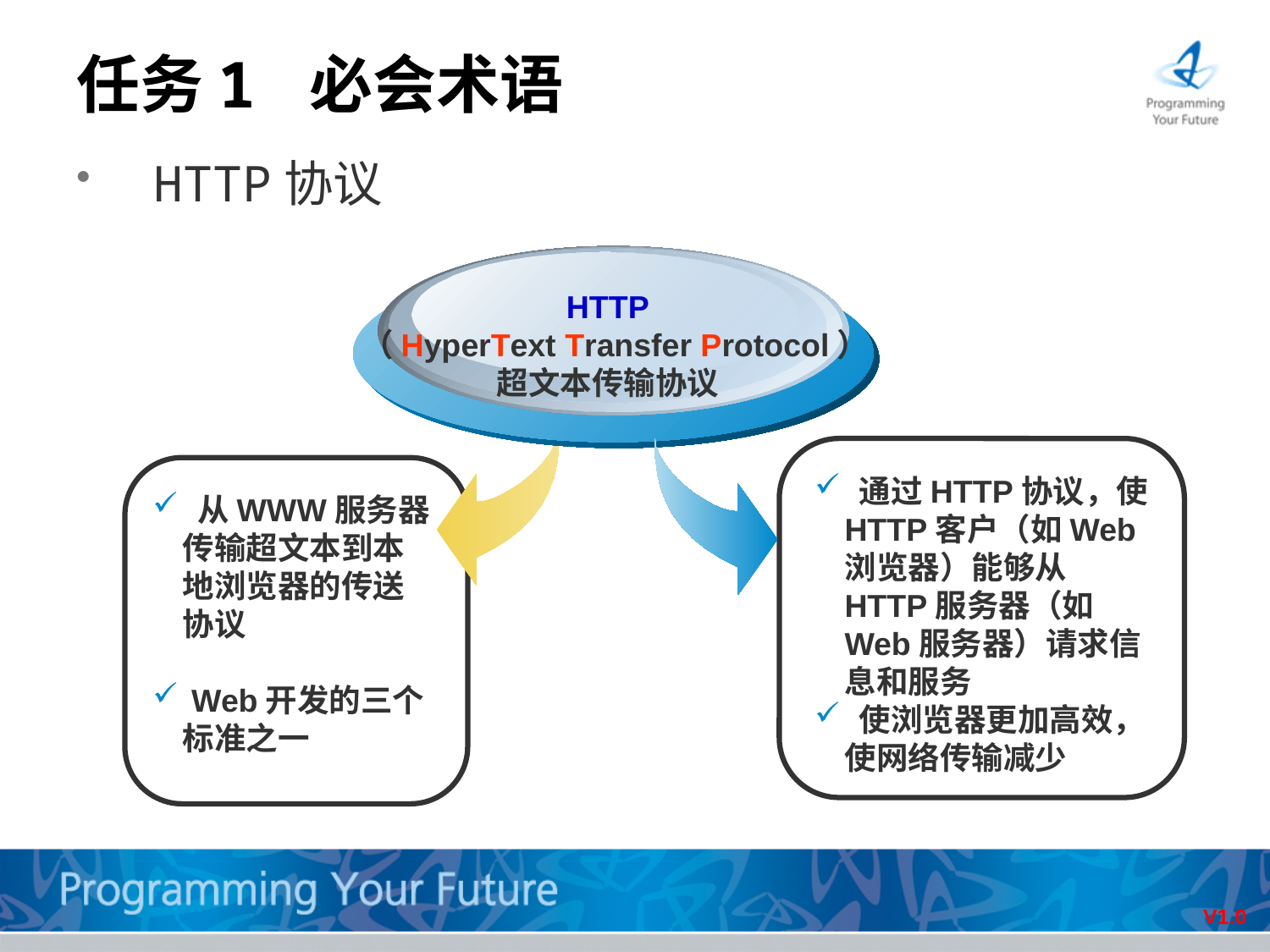

# 任务1 必会术语
 HTTP协议

HTTP
 （HyperText Transfer Protocol）
超文本传输协议

 通过HTTP协议，使HTTP客户（如Web浏览器）能够从HTTP服务器（如Web服务器）请求信息和服务
 使浏览器更加高效，使网络传输减少

 从WWW服务器传输超文本到本地浏览器的传送协议

 Web开发的三个标准之一